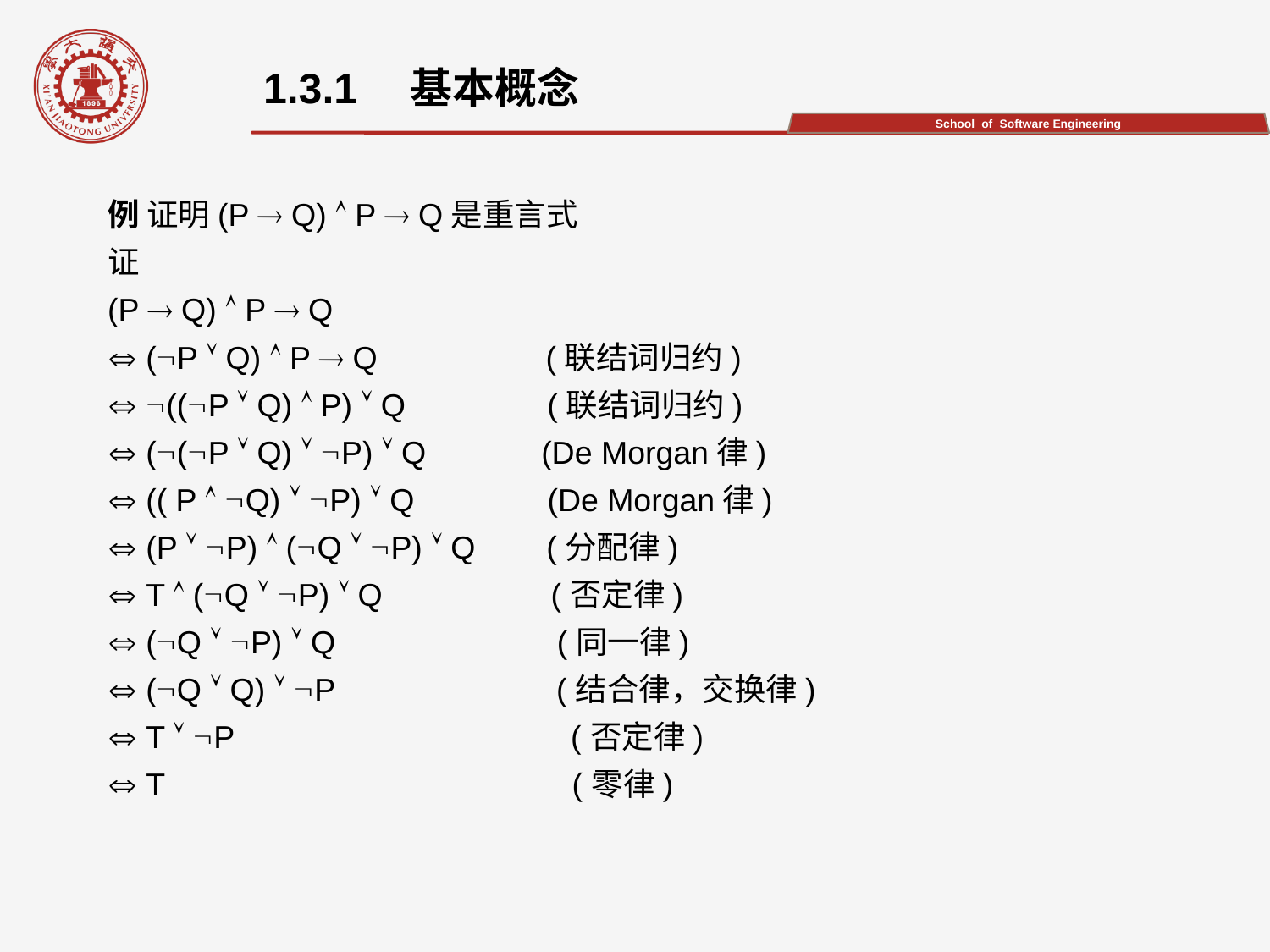

1.3.1　基本概念
例 证明(P → Q) ∧ P → Q是重言式
证
(P → Q) ∧ P → Q
⇔ (¬P ∨ Q) ∧ P → Q                   (联结词归约)
⇔ ¬((¬P ∨ Q) ∧ P) ∨ Q                (联结词归约)
⇔ (¬(¬P ∨ Q) ∨ ¬P) ∨ Q             (De Morgan律)
⇔ (( P ∧ ¬Q) ∨ ¬P) ∨ Q               (De Morgan律)
⇔ (P ∨ ¬P) ∧ (¬Q ∨ ¬P) ∨ Q        (分配律)
⇔ T ∧ (¬Q ∨ ¬P) ∨ Q                   (否定律)
⇔ (¬Q ∨ ¬P) ∨ Q                         (同一律)
⇔ (¬Q ∨ Q) ∨ ¬P                         (结合律，交换律)
⇔ T ∨ ¬P                                      (否定律)
⇔ T                                              (零律)